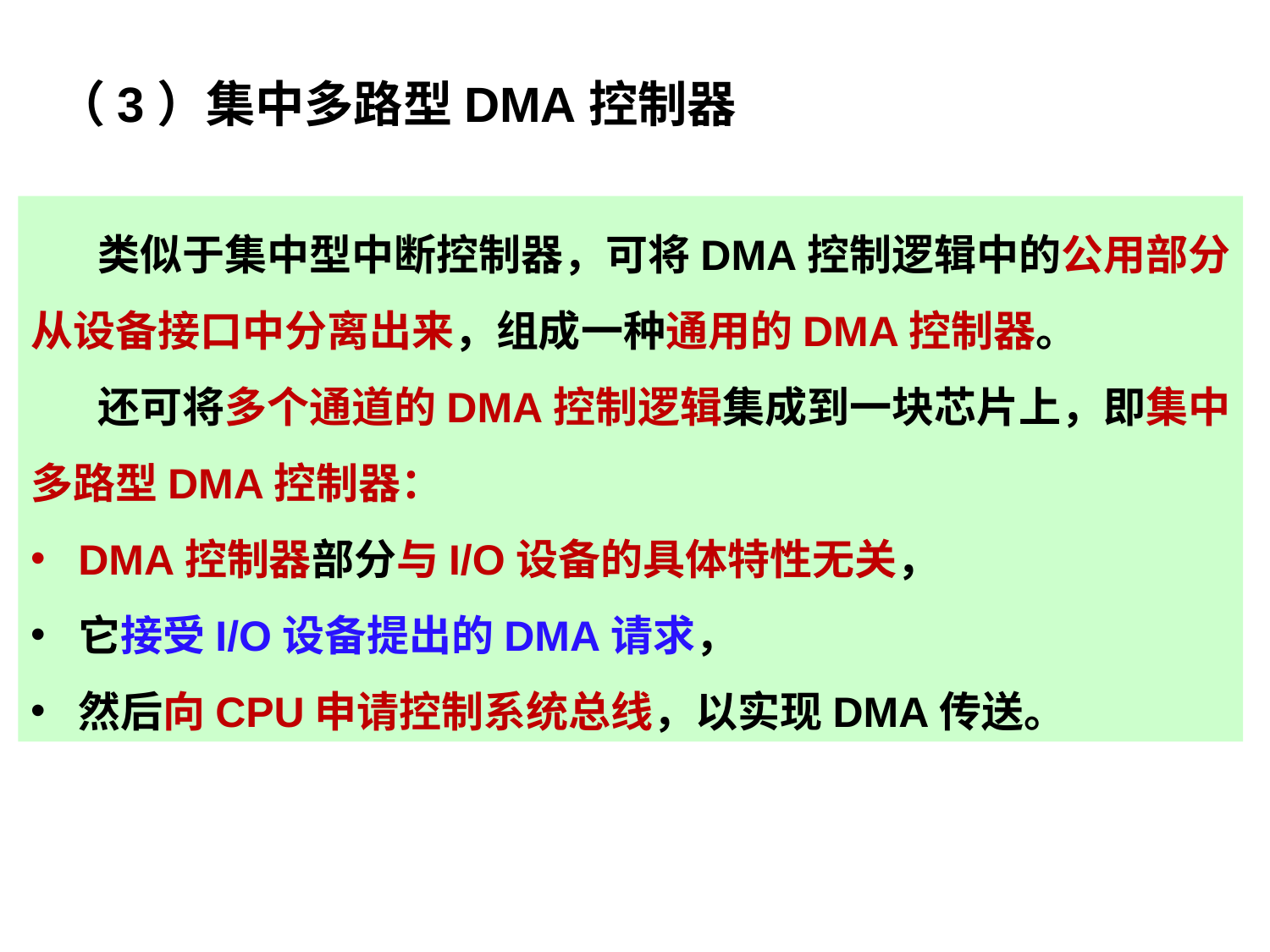

（3）集中多路型DMA控制器
      类似于集中型中断控制器，可将DMA控制逻辑中的公用部分从设备接口中分离出来，组成一种通用的DMA控制器。
      还可将多个通道的DMA控制逻辑集成到一块芯片上，即集中多路型DMA控制器：
DMA控制器部分与I/O设备的具体特性无关，
它接受I/O设备提出的DMA请求，
然后向CPU申请控制系统总线，以实现DMA传送。
103